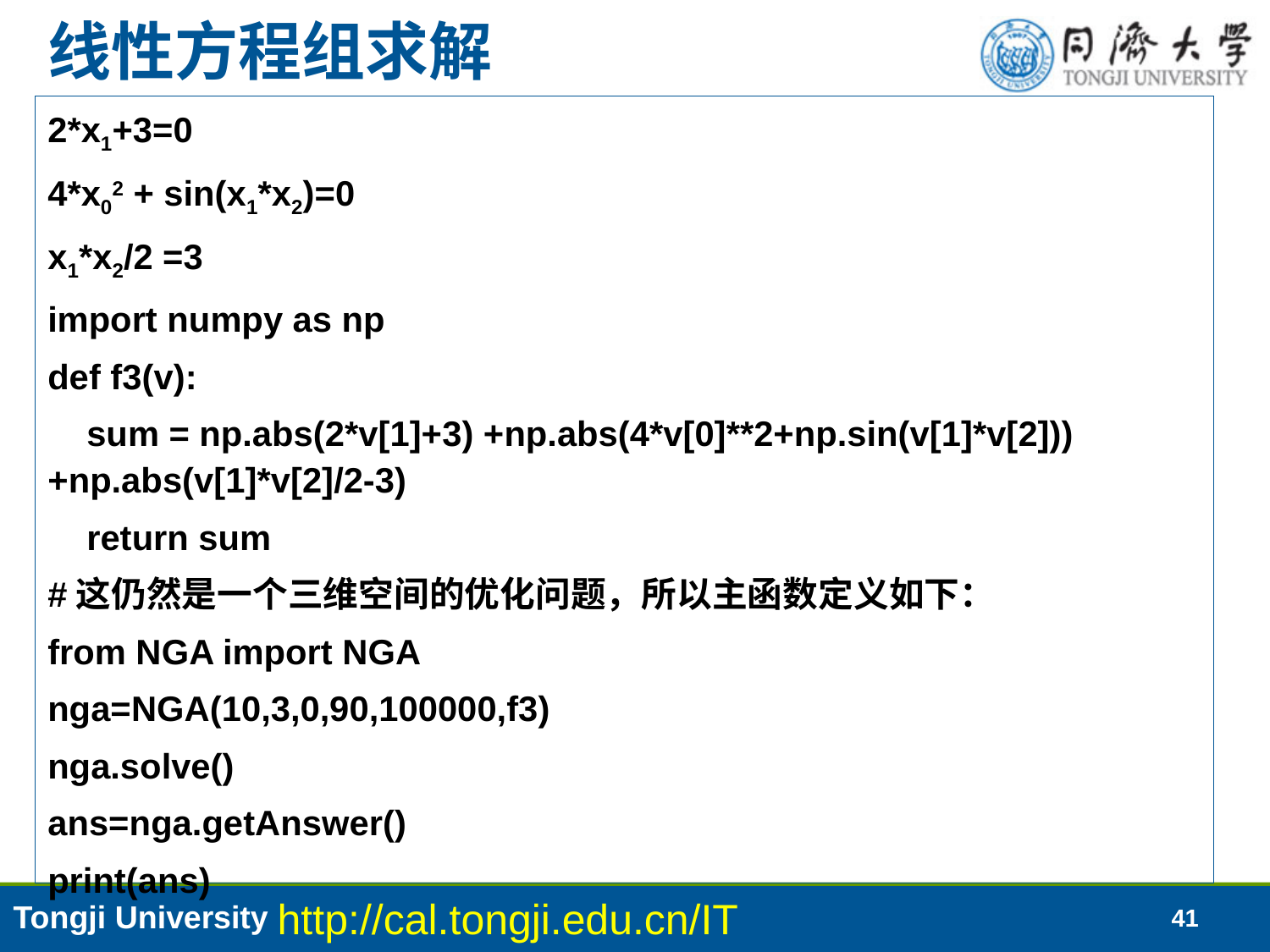

# 线性方程组求解
2*x1+3=0
4*x02 + sin(x1*x2)=0
x1*x2/2 =3
import numpy as np
def f3(v):
    sum = np.abs(2*v[1]+3) +np.abs(4*v[0]**2+np.sin(v[1]*v[2])) +np.abs(v[1]*v[2]/2-3)
    return sum
#这仍然是一个三维空间的优化问题，所以主函数定义如下：
from NGA import NGA
nga=NGA(10,3,0,90,100000,f3)
nga.solve()
ans=nga.getAnswer()
print(ans)